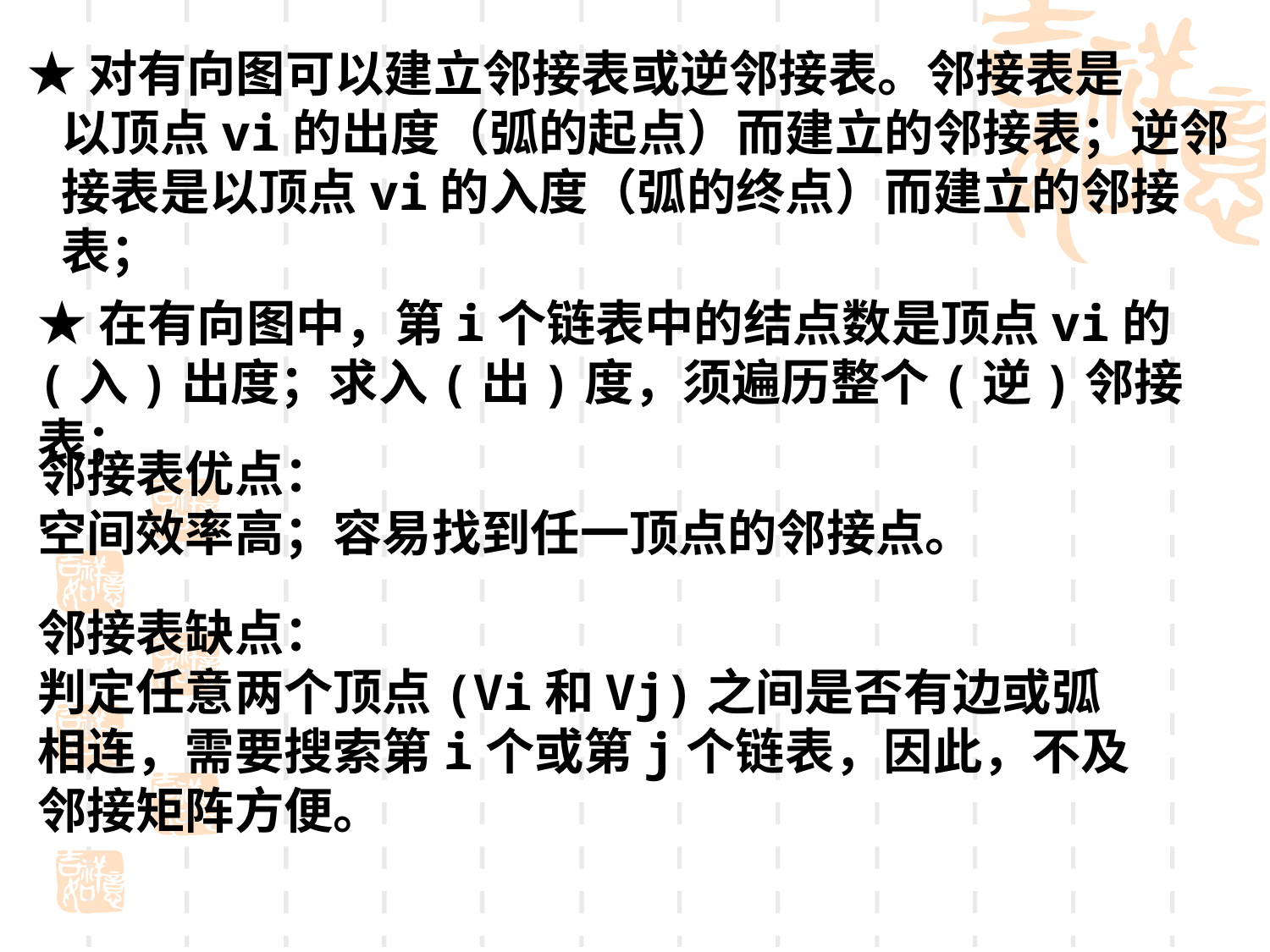

★对有向图可以建立邻接表或逆邻接表。邻接表是
  以顶点vi的出度（弧的起点）而建立的邻接表；逆邻
  接表是以顶点vi的入度（弧的终点）而建立的邻接
  表；
★在有向图中，第i个链表中的结点数是顶点vi的(入)出度；求入(出)度，须遍历整个(逆)邻接表；
邻接表优点：
空间效率高；容易找到任一顶点的邻接点。
邻接表缺点：
判定任意两个顶点(Vi和Vj)之间是否有边或弧相连，需要搜索第i个或第j个链表，因此，不及邻接矩阵方便。